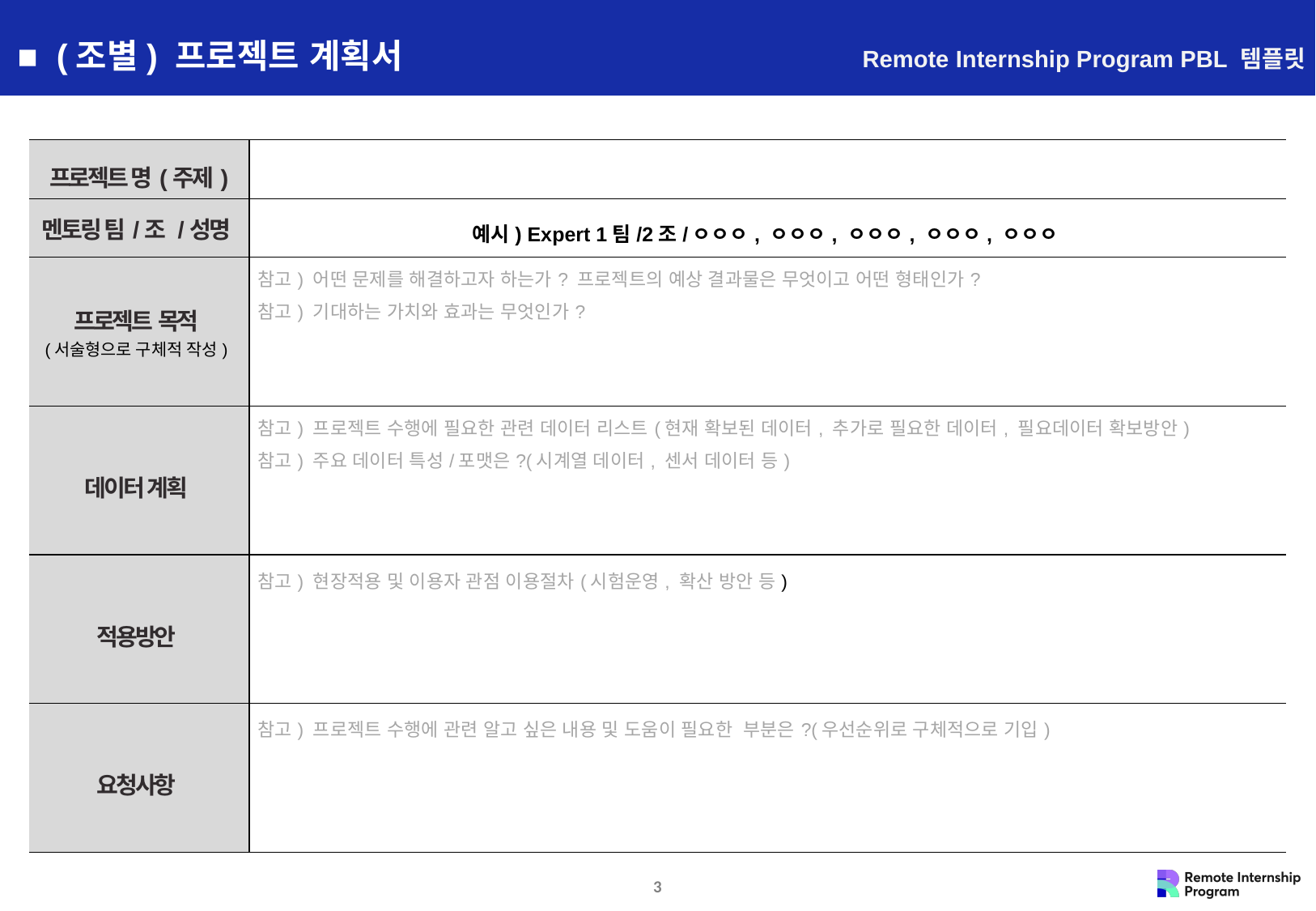

■  (조별) 프로젝트 계획서
Remote Internship Program PBL 템플릿
| 프로젝트 명(주제) |  |
| --- | --- |
| 멘토링 팀/조 /성명 | 예시) Expert 1팀/2조/ㅇㅇㅇ, ㅇㅇㅇ, ㅇㅇㅇ, ㅇㅇㅇ, ㅇㅇㅇ |
| 프로젝트 목적 (서술형으로 구체적 작성) | 참고) 어떤 문제를 해결하고자 하는가? 프로젝트의 예상 결과물은 무엇이고 어떤 형태인가? 참고) 기대하는 가치와 효과는 무엇인가? |
| 데이터 계획 | 참고) 프로젝트 수행에 필요한 관련 데이터 리스트(현재 확보된 데이터, 추가로 필요한 데이터, 필요데이터 확보방안) 참고) 주요 데이터 특성/포맷은?(시계열 데이터, 센서 데이터 등) |
| 적용방안 | 참고) 현장적용 및 이용자 관점 이용절차(시험운영, 확산 방안 등) |
| 요청사항 | 참고) 프로젝트 수행에 관련 알고 싶은 내용 및 도움이 필요한 부분은?(우선순위로 구체적으로 기입) |